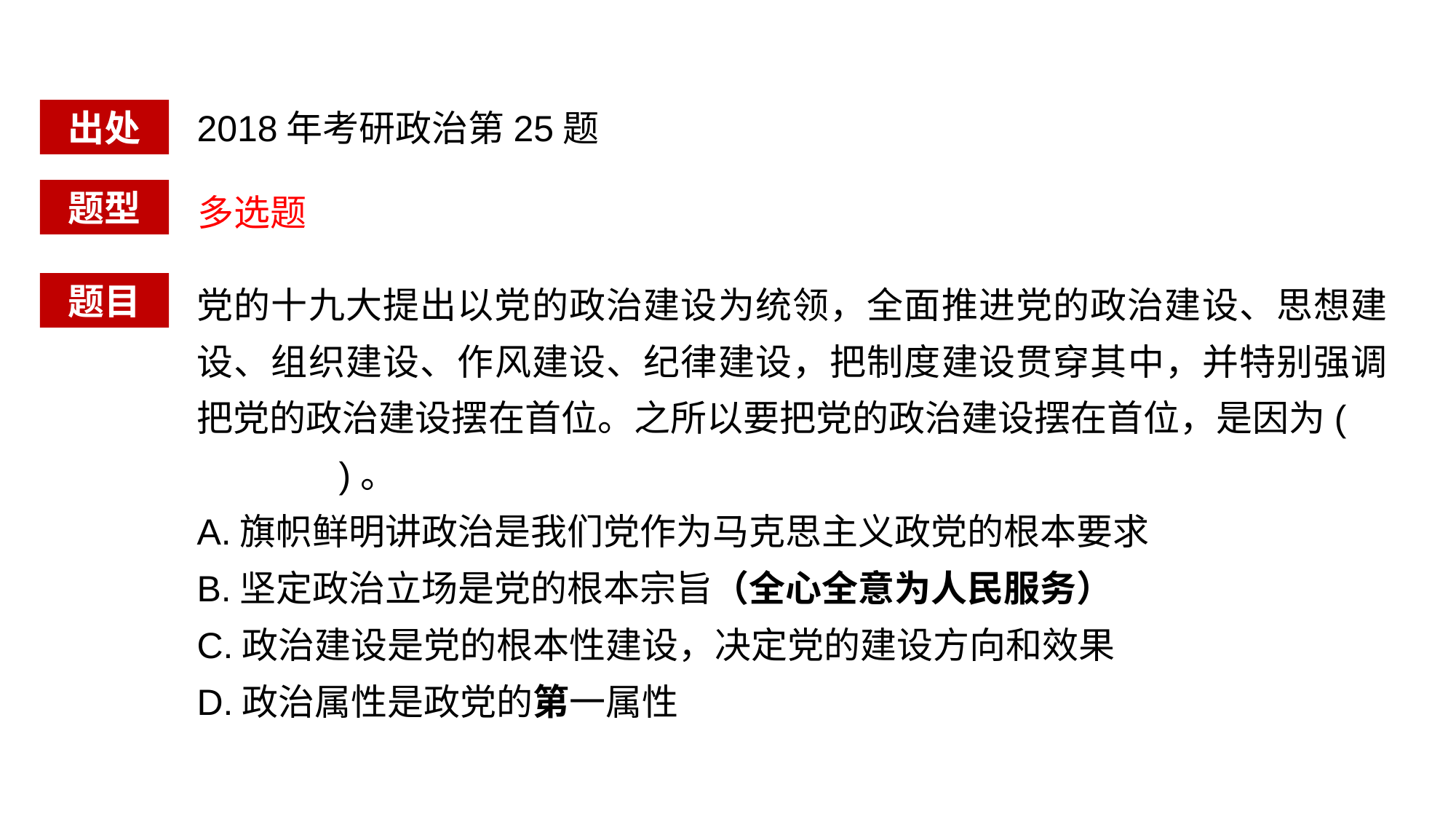

出处
2018年考研政治第25题
题型
多选题
党的十九大提出以党的政治建设为统领，全面推进党的政治建设、思想建设、组织建设、作风建设、纪律建设，把制度建设贯穿其中，并特别强调把党的政治建设摆在首位。之所以要把党的政治建设摆在首位，是因为(                   )。
A.旗帜鲜明讲政治是我们党作为马克思主义政党的根本要求
B.坚定政治立场是党的根本宗旨（全心全意为人民服务）
C.政治建设是党的根本性建设，决定党的建设方向和效果
D.政治属性是政党的第一属性
题目